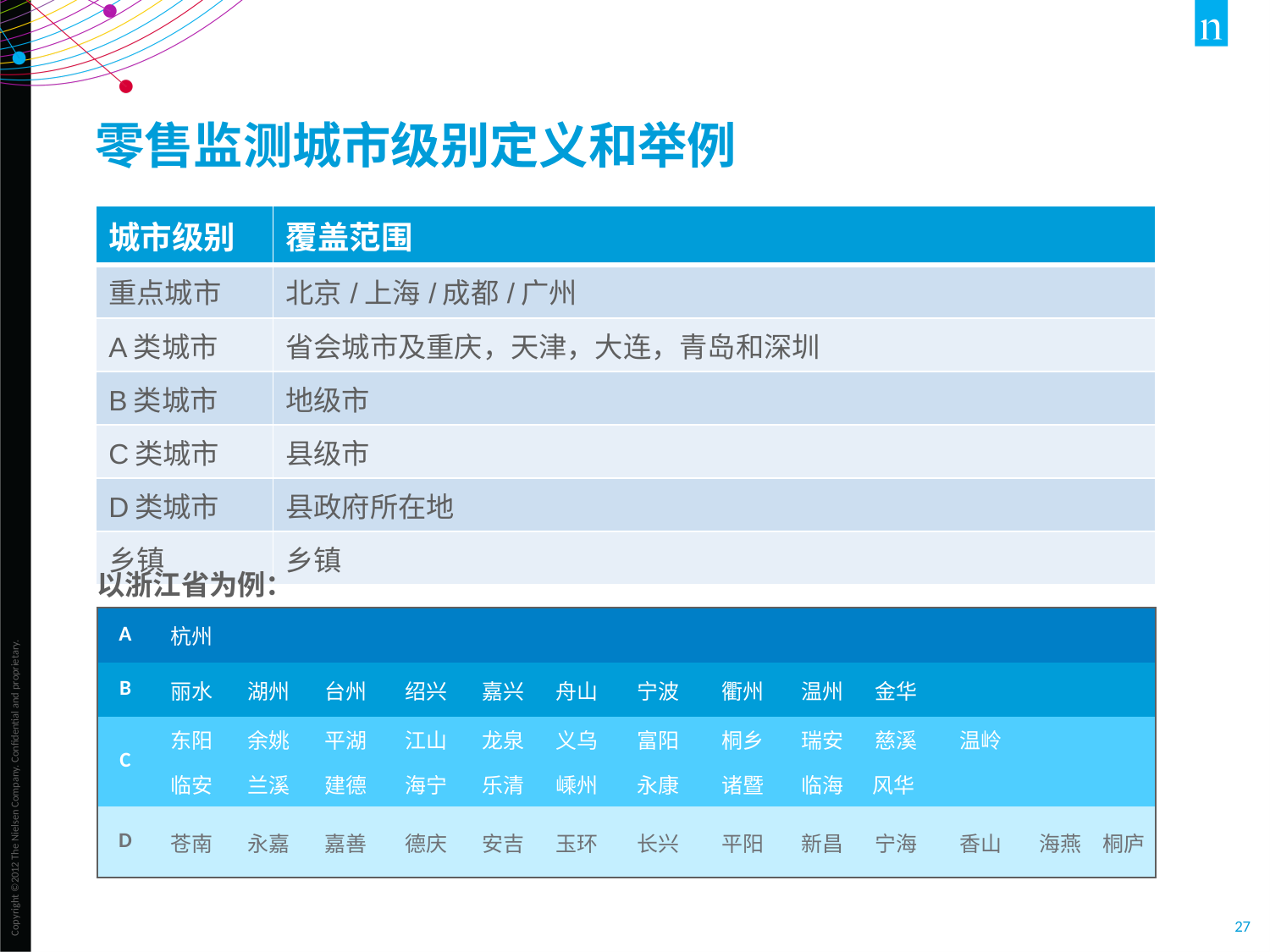

# 零售监测城市级别定义和举例
| 城市级别 | 覆盖范围 |
| --- | --- |
| 重点城市 | 北京/上海/成都/广州 |
| A类城市 | 省会城市及重庆，天津，大连，青岛和深圳 |
| B类城市 | 地级市 |
| C类城市 | 县级市 |
| D类城市 | 县政府所在地 |
| 乡镇 | 乡镇 |
以浙江省为例：
| A | 杭州 |  |  |  |  |  |  |  |  |  |  |  |  |
| --- | --- | --- | --- | --- | --- | --- | --- | --- | --- | --- | --- | --- | --- |
| B | 丽水 | 湖州 | 台州 | 绍兴 | 嘉兴 | 舟山 | 宁波 | 衢州 | 温州 | 金华 |  |  |  |
| C | 东阳 | 余姚 | 平湖 | 江山 | 龙泉 | 义乌 | 富阳 | 桐乡 | 瑞安 | 慈溪 | 温岭 |  |  |
|  | 临安 | 兰溪 | 建德 | 海宁 | 乐清 | 嵊州 | 永康 | 诸暨 | 临海 | 风华 |  |  |  |
| D | 苍南 | 永嘉 | 嘉善 | 德庆 | 安吉 | 玉环 | 长兴 | 平阳 | 新昌 | 宁海 | 香山 | 海燕 | 桐庐 |